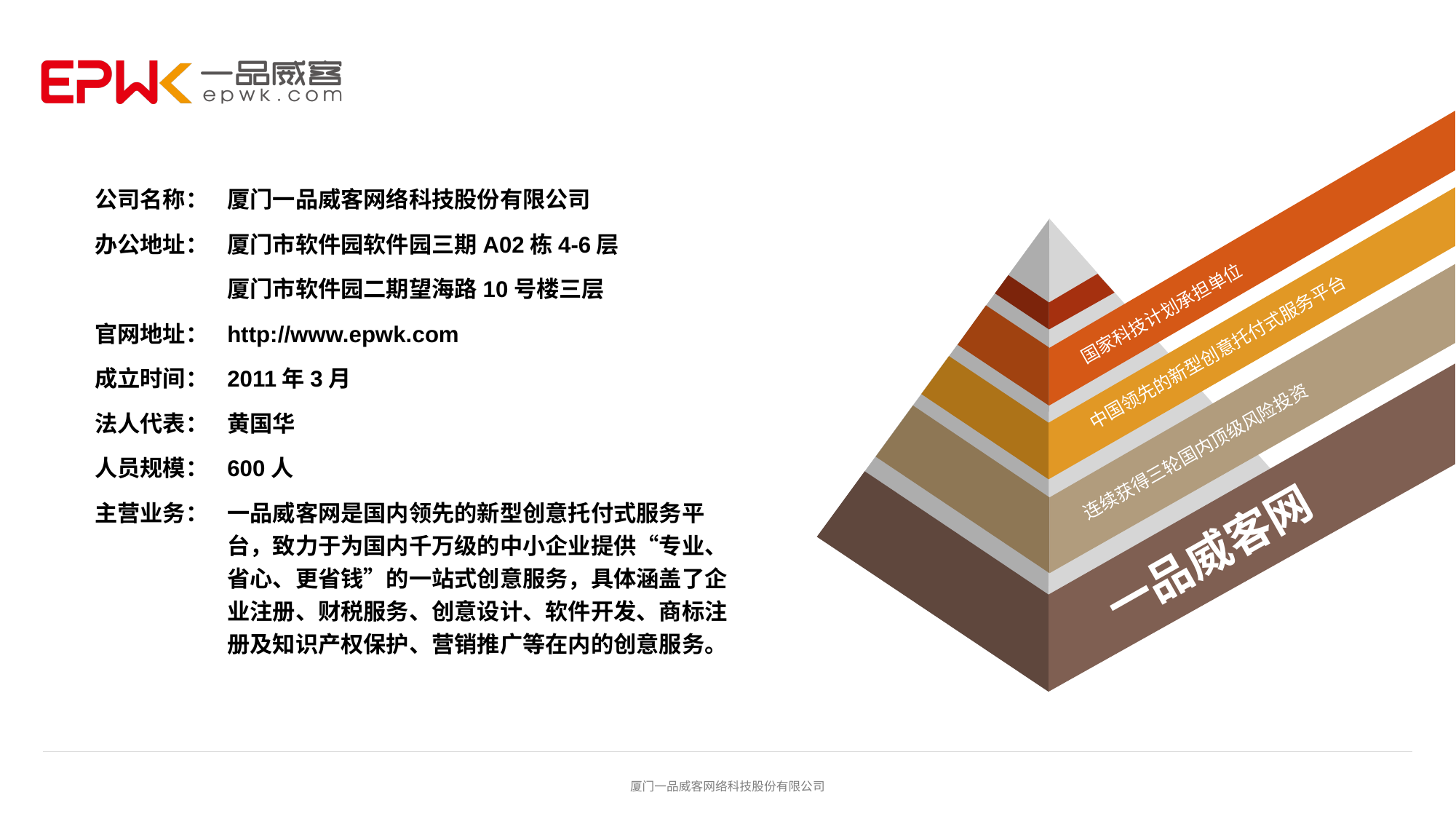

国家科技计划承担单位

中国领先的新型创意托付式服务平台

连续获得三轮国内顶级风险投资

一品威客网
公司名称：
办公地址：

官网地址：
成立时间：
法人代表：
人员规模：
主营业务：
厦门一品威客网络科技股份有限公司
厦门市软件园软件园三期A02栋4-6层
厦门市软件园二期望海路10号楼三层
http://www.epwk.com
2011年3月
黄国华
600人
一品威客网是国内领先的新型创意托付式服务平台，致力于为国内千万级的中小企业提供“专业、省心、更省钱”的一站式创意服务，具体涵盖了企业注册、财税服务、创意设计、软件开发、商标注册及知识产权保护、营销推广等在内的创意服务。
3